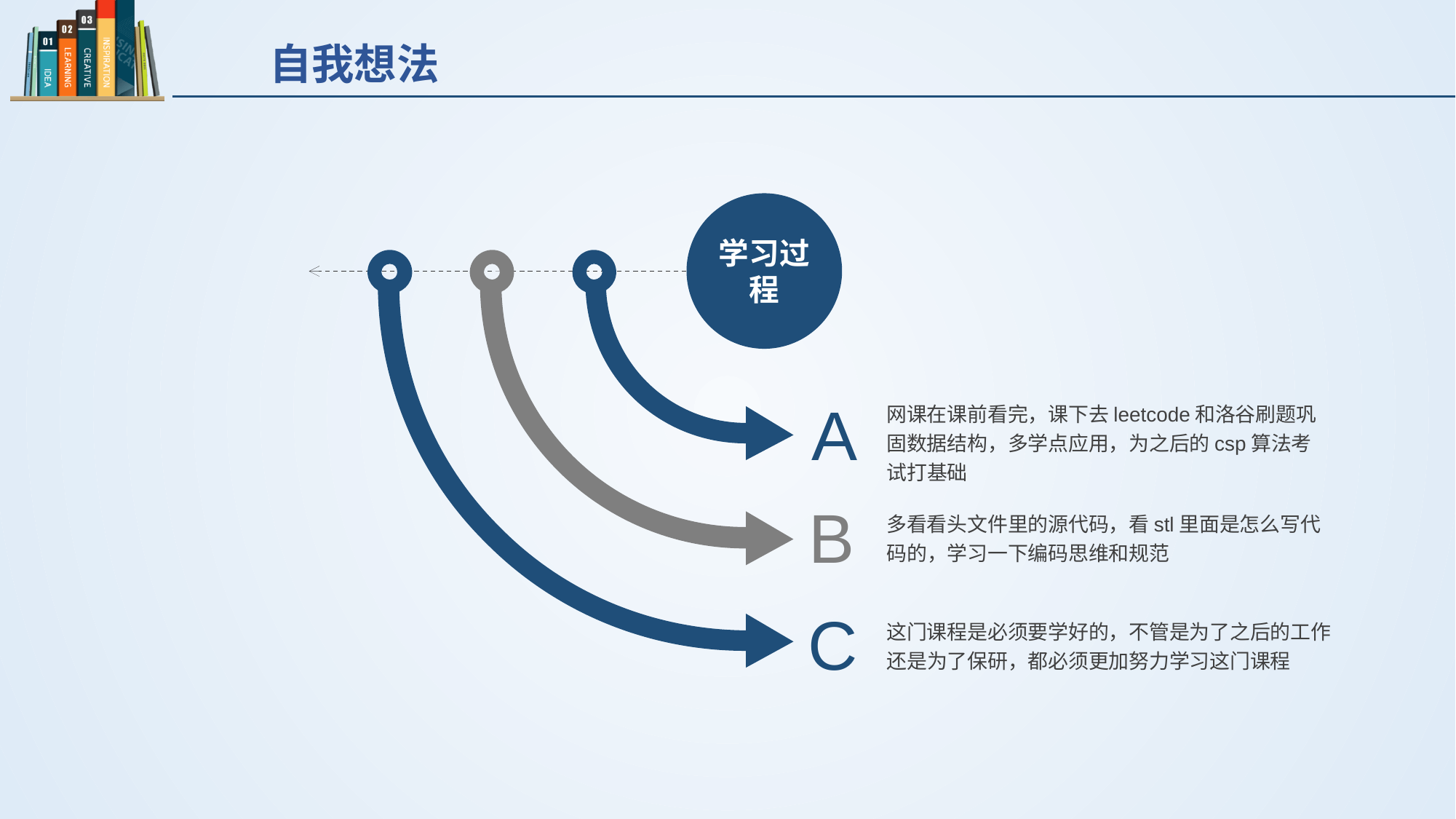

自我想法
学习过程

A
网课在课前看完，课下去leetcode和洛谷刷题巩固数据结构，多学点应用，为之后的csp算法考试打基础
B
多看看头文件里的源代码，看stl里面是怎么写代码的，学习一下编码思维和规范
C
这门课程是必须要学好的，不管是为了之后的工作还是为了保研，都必须更加努力学习这门课程